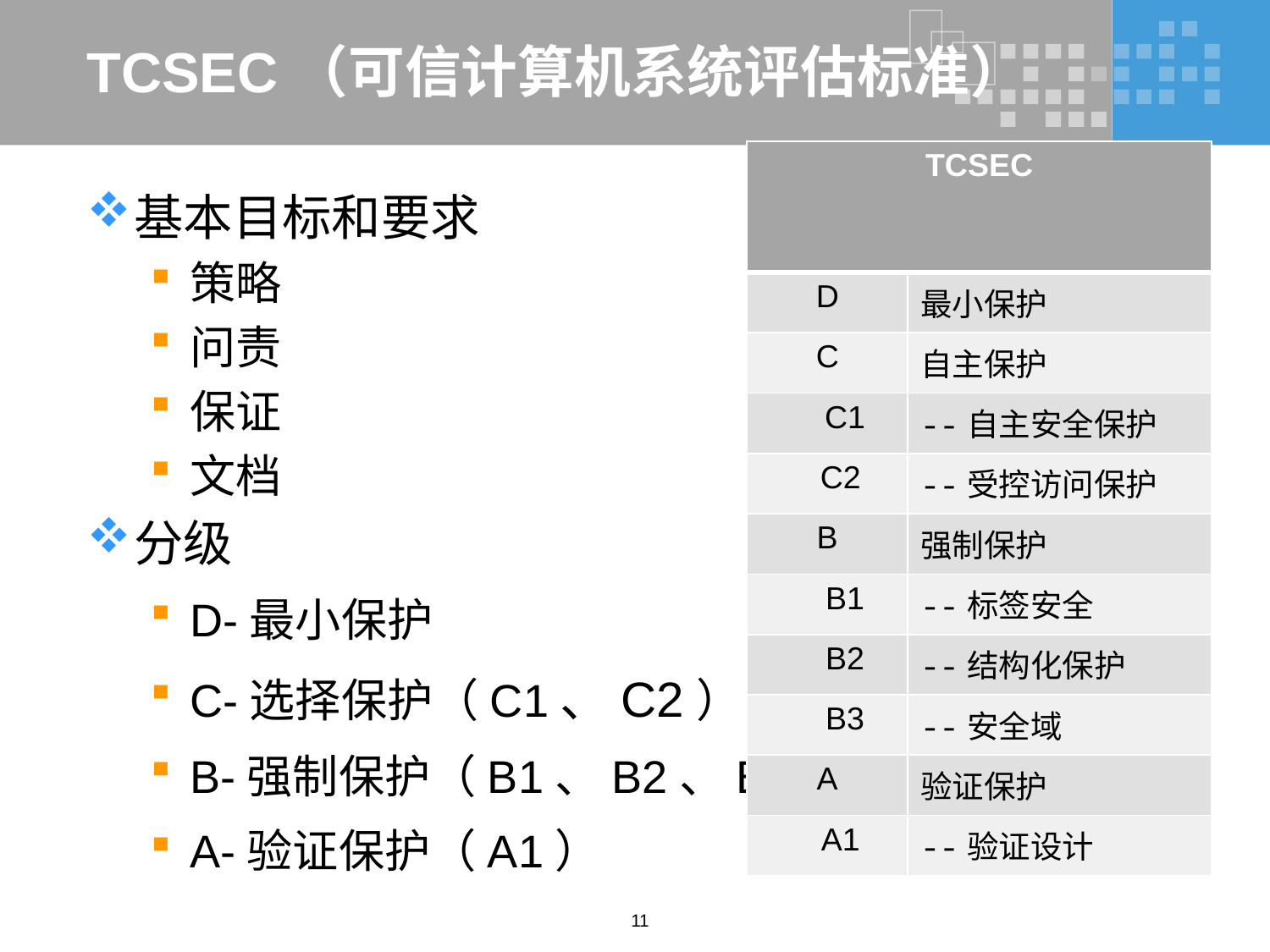

# TCSEC（可信计算机系统评估标准）
| TCSEC |  |
| --- | --- |
| D | 最小保护 |
| C | 自主保护 |
| C1 | --自主安全保护 |
| C2 | --受控访问保护 |
| B | 强制保护 |
| B1 | --标签安全 |
| B2 | --结构化保护 |
| B3 | --安全域 |
| A | 验证保护 |
| A1 | --验证设计 |
基本目标和要求
策略
问责
保证
文档
分级
D-最小保护
C-选择保护（C1、C2）
B-强制保护（B1、B2、B3）
A-验证保护（A1）

11